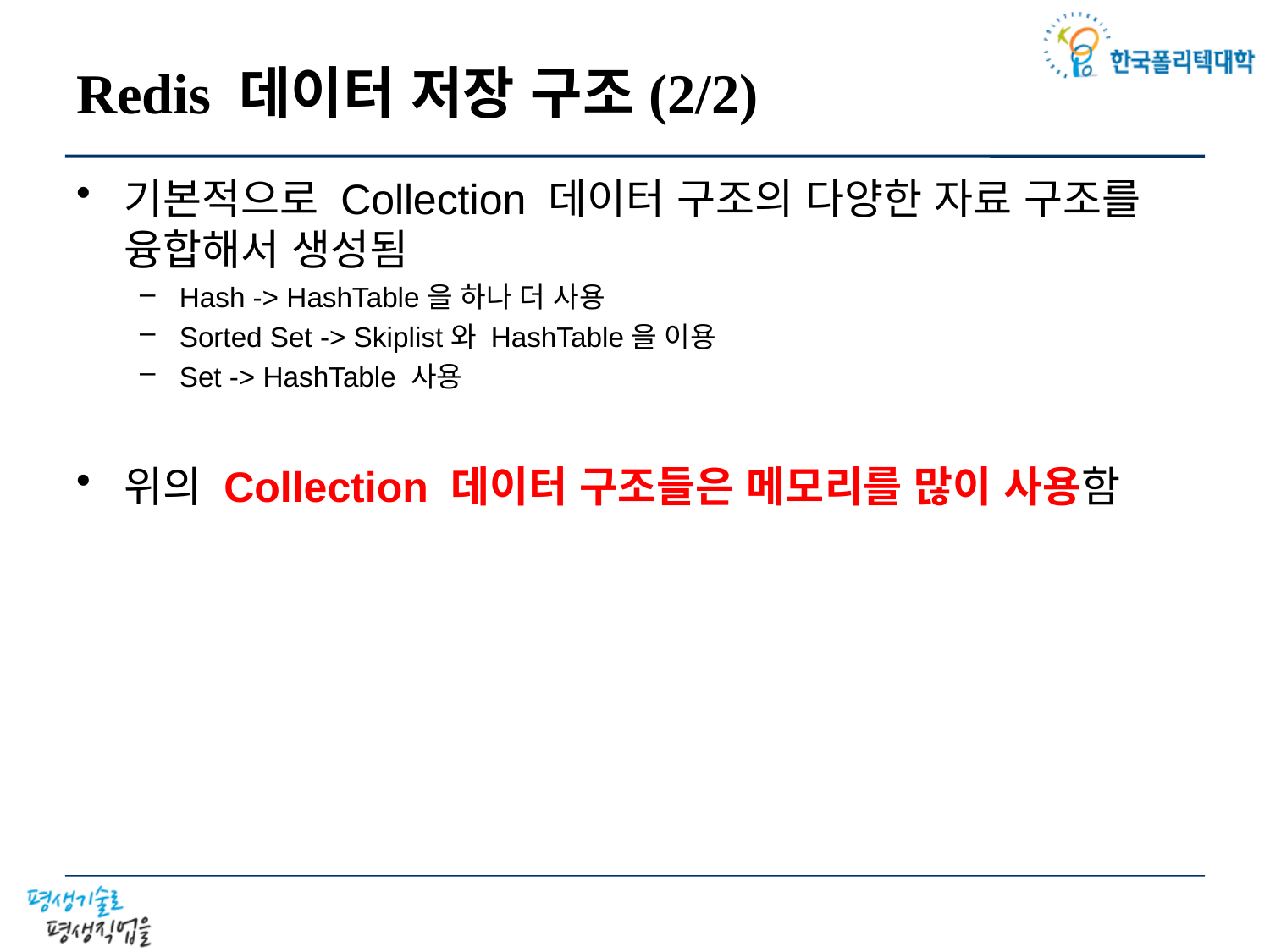

# Redis 데이터 저장 구조(2/2)
기본적으로 Collection 데이터 구조의 다양한 자료 구조를 융합해서 생성됨
Hash -> HashTable을 하나 더 사용
Sorted Set -> Skiplist와 HashTable을 이용
Set -> HashTable 사용

위의 Collection 데이터 구조들은 메모리를 많이 사용함